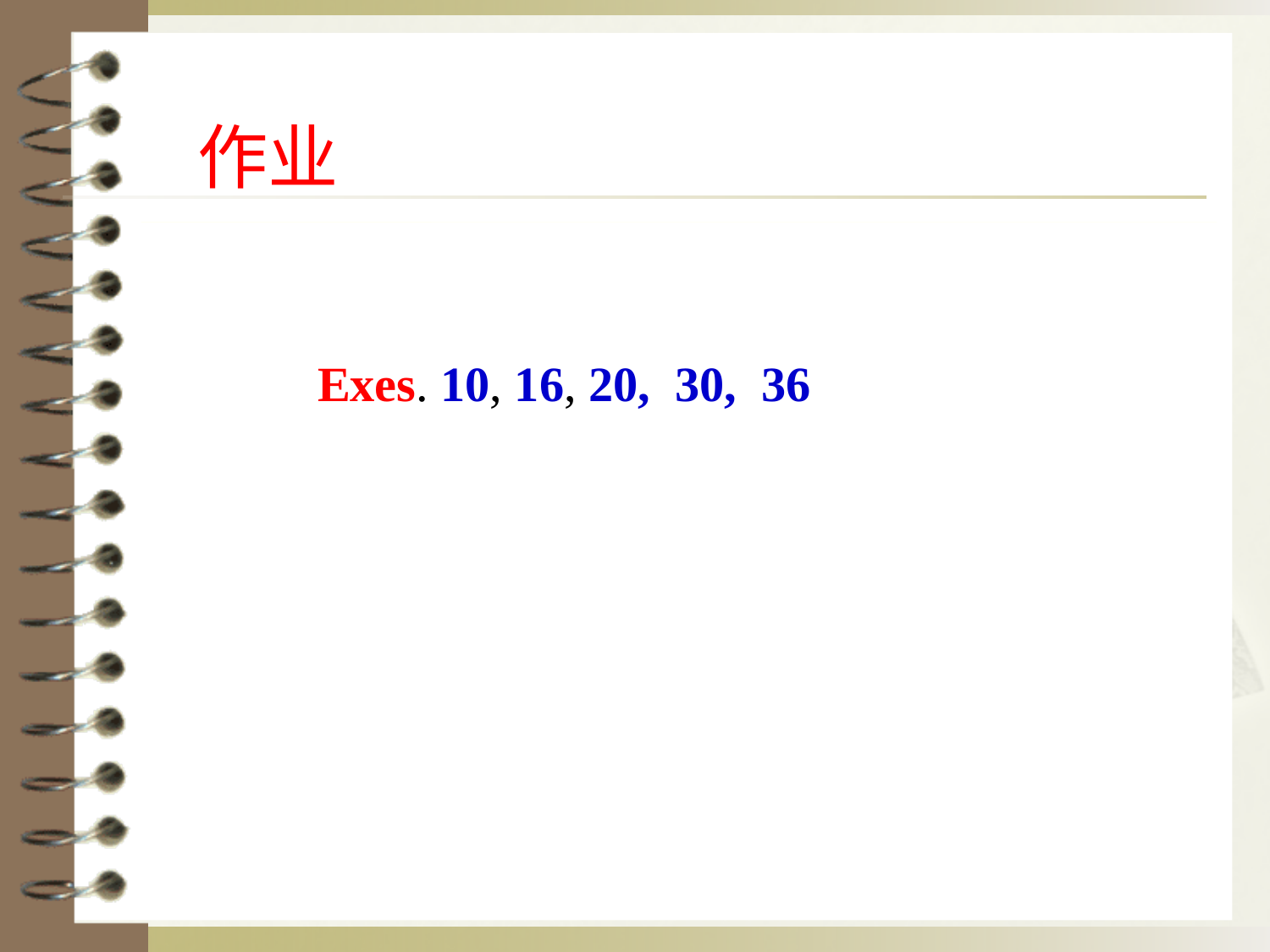

作业
Exes. 10, 16, 20,  30,  36